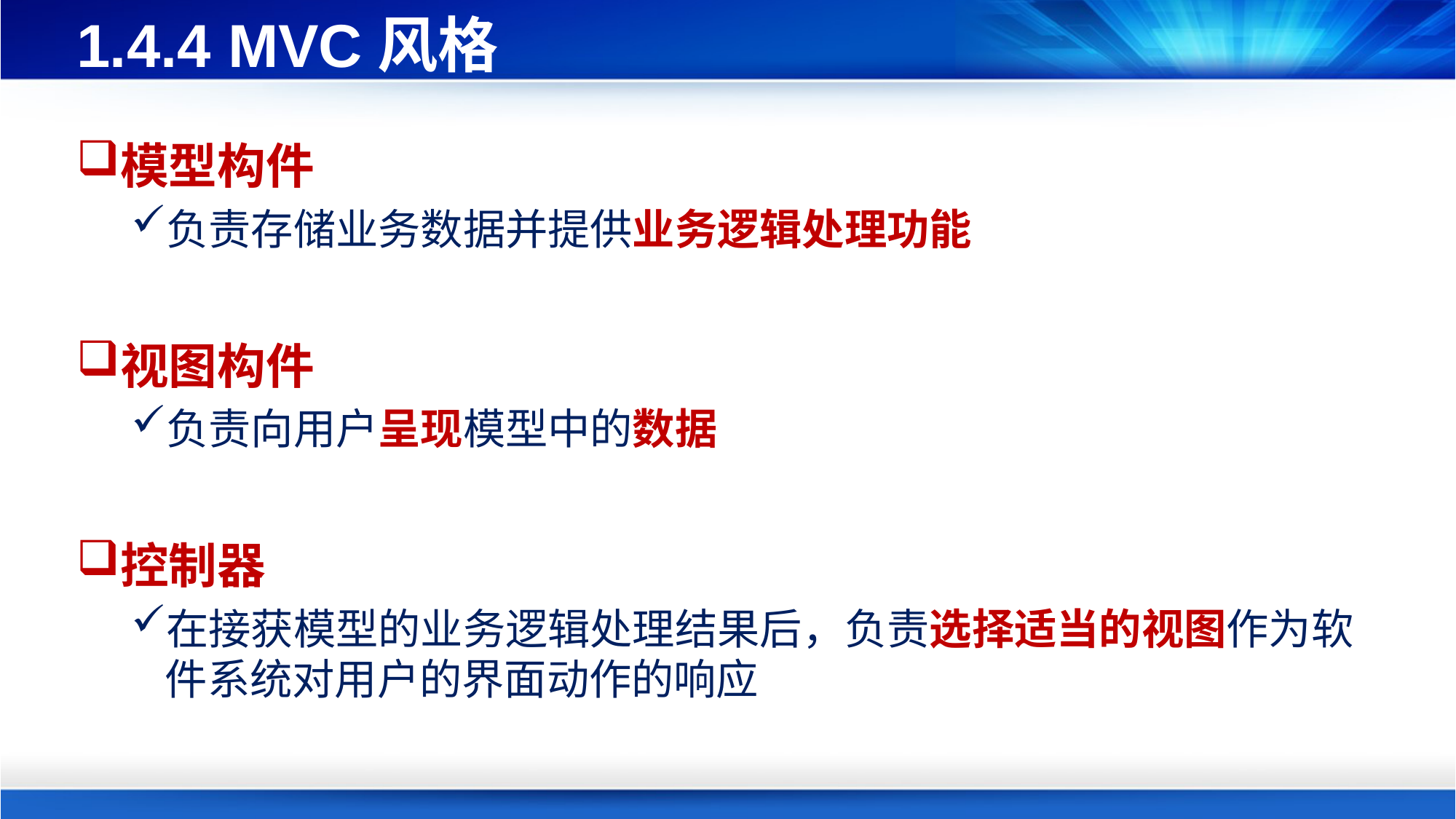

# 1.4.4 MVC风格
模型构件
负责存储业务数据并提供业务逻辑处理功能

视图构件
负责向用户呈现模型中的数据

控制器
在接获模型的业务逻辑处理结果后，负责选择适当的视图作为软件系统对用户的界面动作的响应